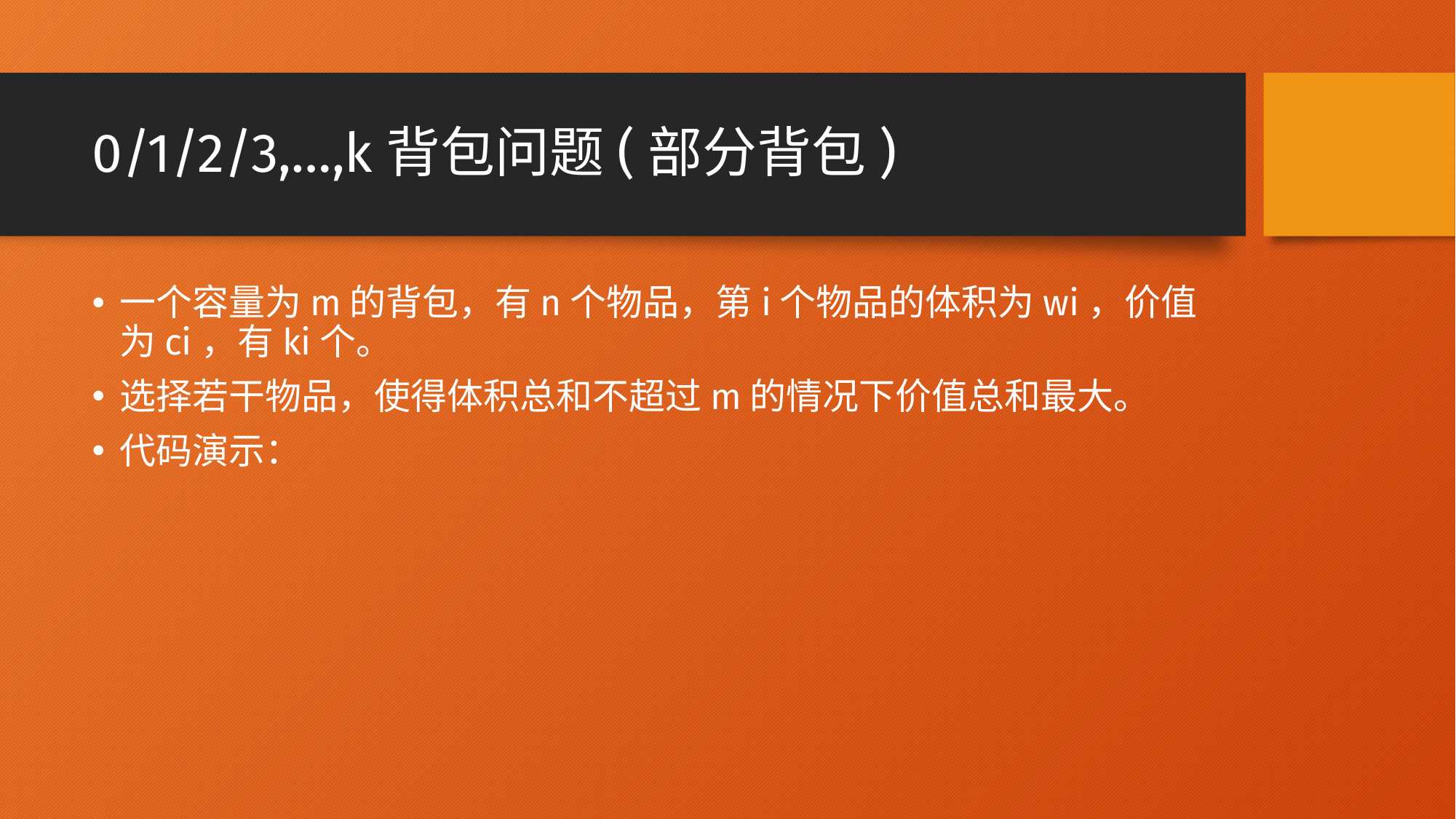

# 0/1/2/3,…,k背包问题(部分背包)
一个容量为m的背包，有n个物品，第i个物品的体积为wi，价值为ci，有ki个。
选择若干物品，使得体积总和不超过m的情况下价值总和最大。
代码演示：